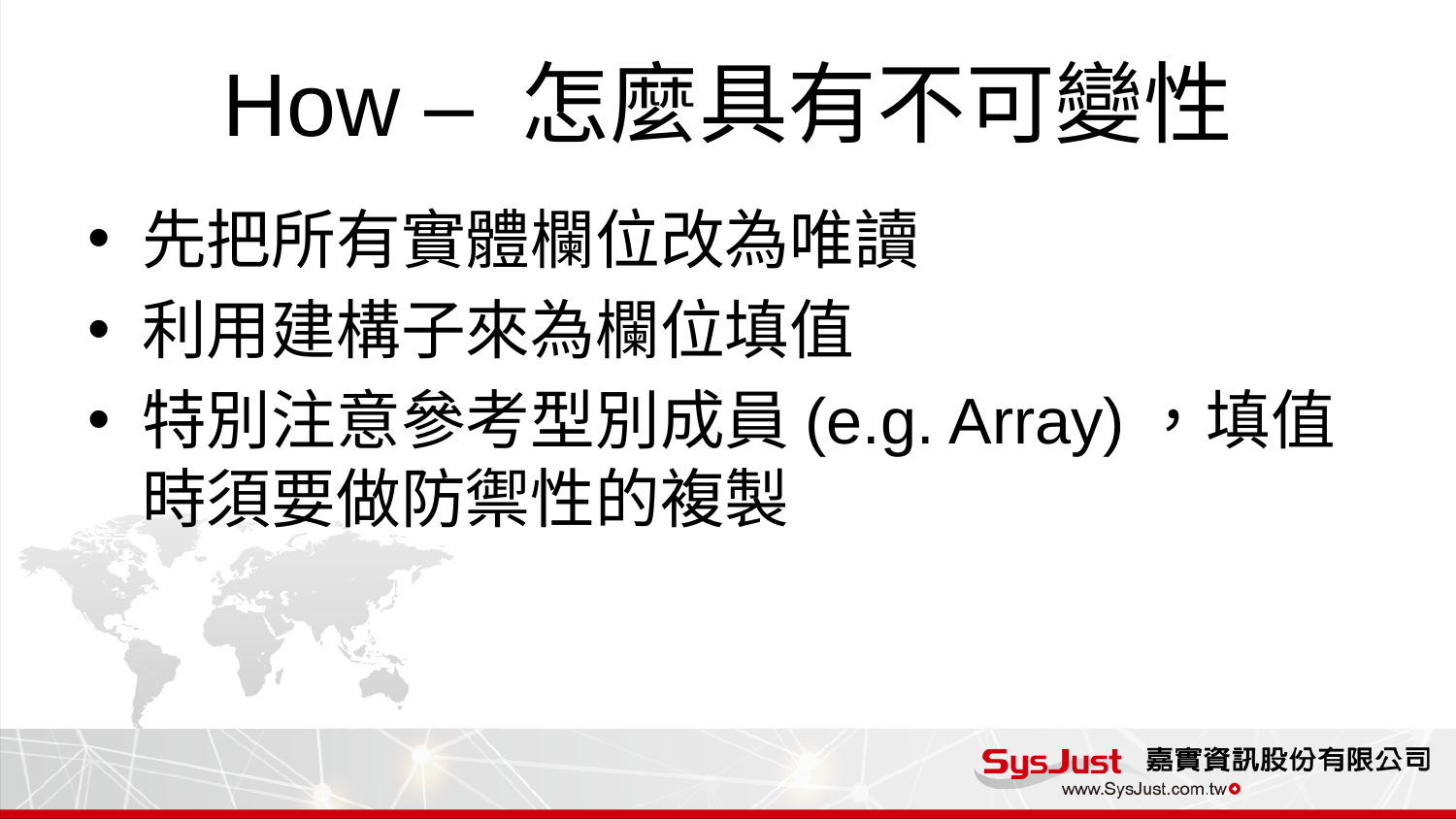

# How – 怎麼具有不可變性
先把所有實體欄位改為唯讀
利用建構子來為欄位填值
特別注意參考型別成員(e.g. Array)，填值時須要做防禦性的複製